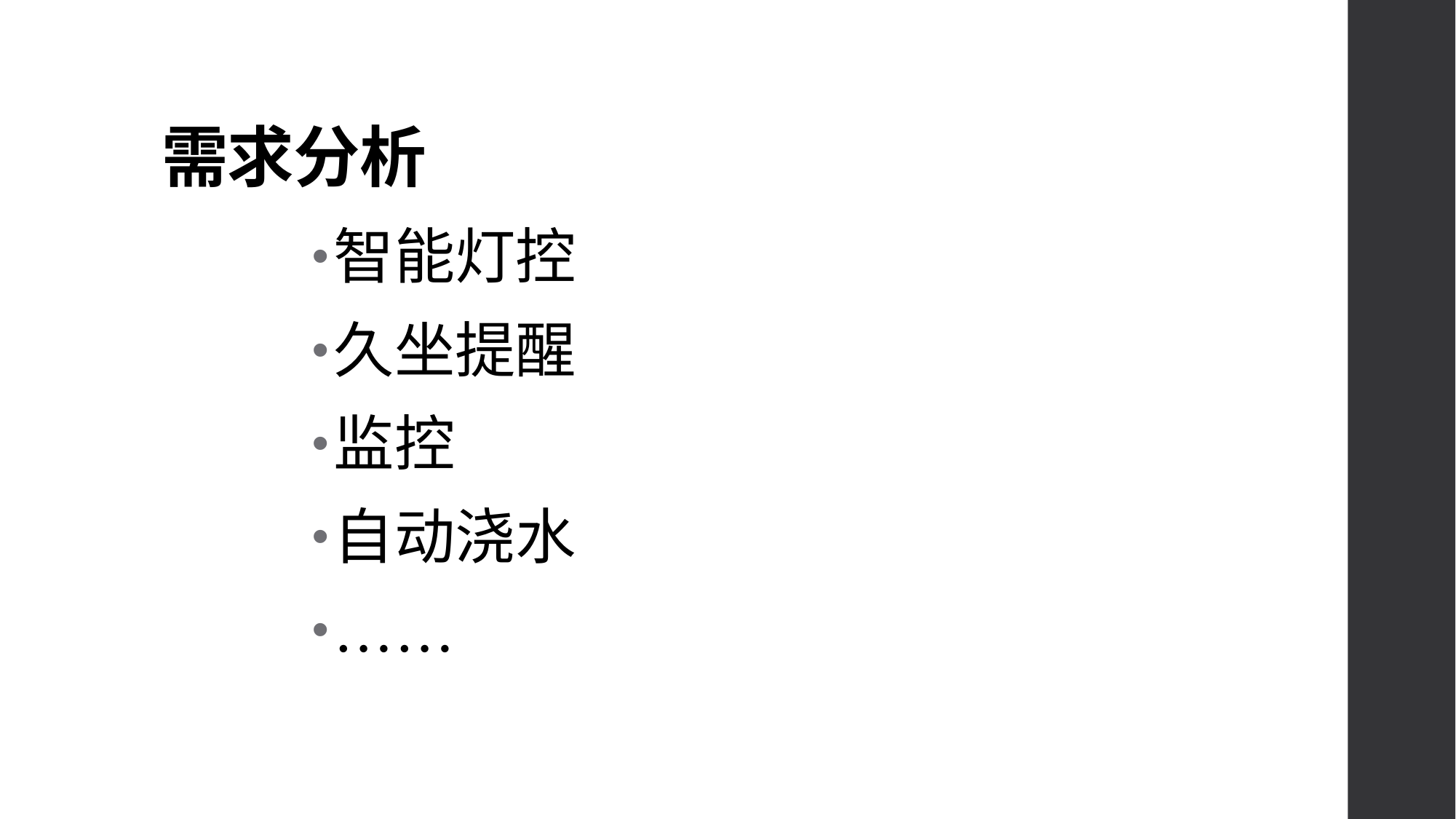

# 需求分析
智能灯控
久坐提醒
监控
自动浇水
……